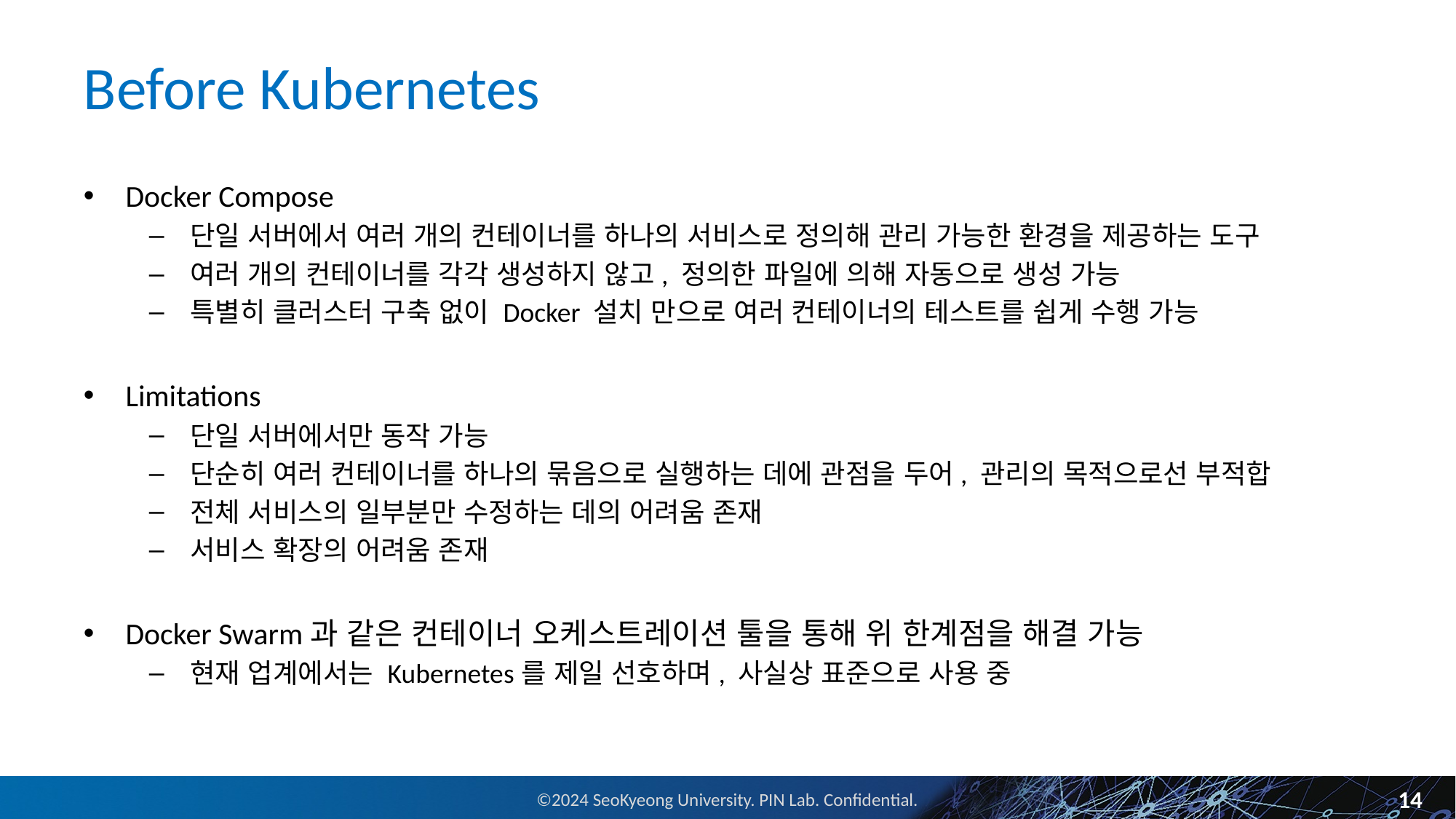

# Before Kubernetes
Docker Compose
단일 서버에서 여러 개의 컨테이너를 하나의 서비스로 정의해 관리 가능한 환경을 제공하는 도구
여러 개의 컨테이너를 각각 생성하지 않고, 정의한 파일에 의해 자동으로 생성 가능
특별히 클러스터 구축 없이 Docker 설치 만으로 여러 컨테이너의 테스트를 쉽게 수행 가능

Limitations
단일 서버에서만 동작 가능
단순히 여러 컨테이너를 하나의 묶음으로 실행하는 데에 관점을 두어, 관리의 목적으로선 부적합
전체 서비스의 일부분만 수정하는 데의 어려움 존재
서비스 확장의 어려움 존재

Docker Swarm과 같은 컨테이너 오케스트레이션 툴을 통해 위 한계점을 해결 가능
현재 업계에서는 Kubernetes를 제일 선호하며, 사실상 표준으로 사용 중

14